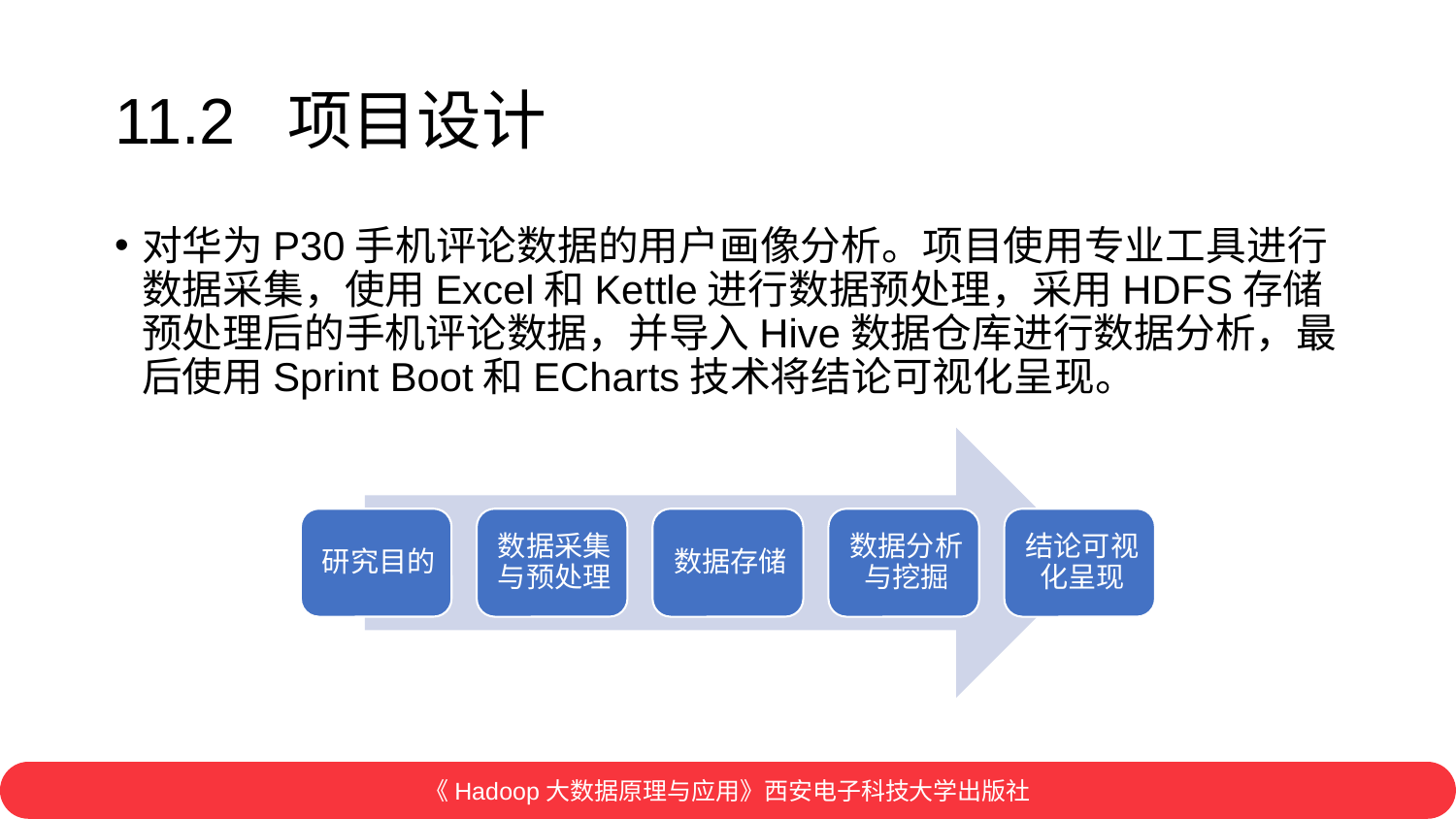

# 11.2  项目设计
对华为P30手机评论数据的用户画像分析。项目使用专业工具进行数据采集，使用Excel和Kettle进行数据预处理，采用HDFS存储预处理后的手机评论数据，并导入Hive数据仓库进行数据分析，最后使用Sprint Boot和ECharts技术将结论可视化呈现。
研究目的
数据采集与预处理
数据存储
数据分析与挖掘
结论可视化呈现